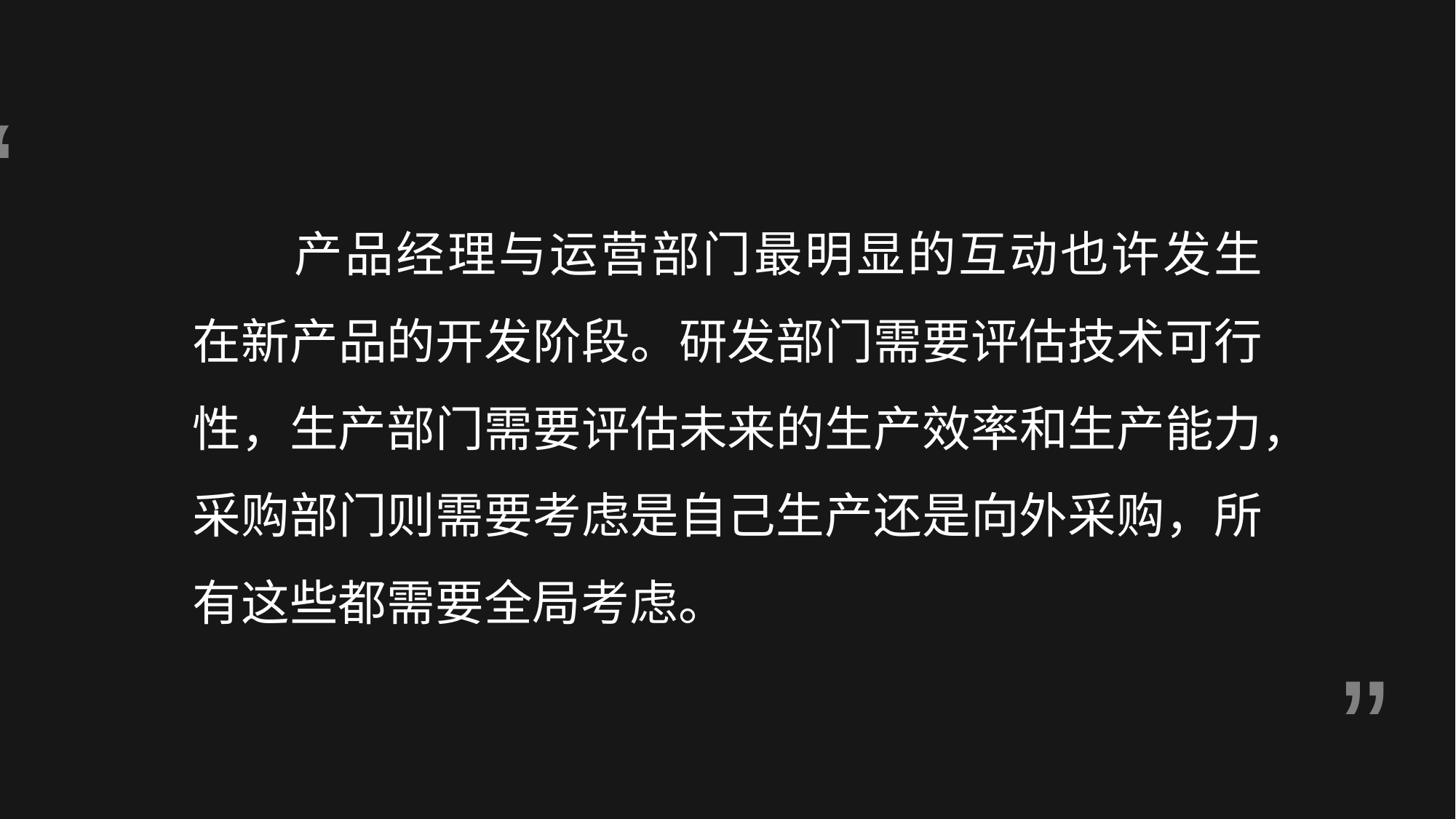

“
产品经理与运营部门最明显的互动也许发生在新产品的开发阶段。研发部门需要评估技术可行性，生产部门需要评估未来的生产效率和生产能力，采购部门则需要考虑是自己生产还是向外采购，所有这些都需要全局考虑。
”